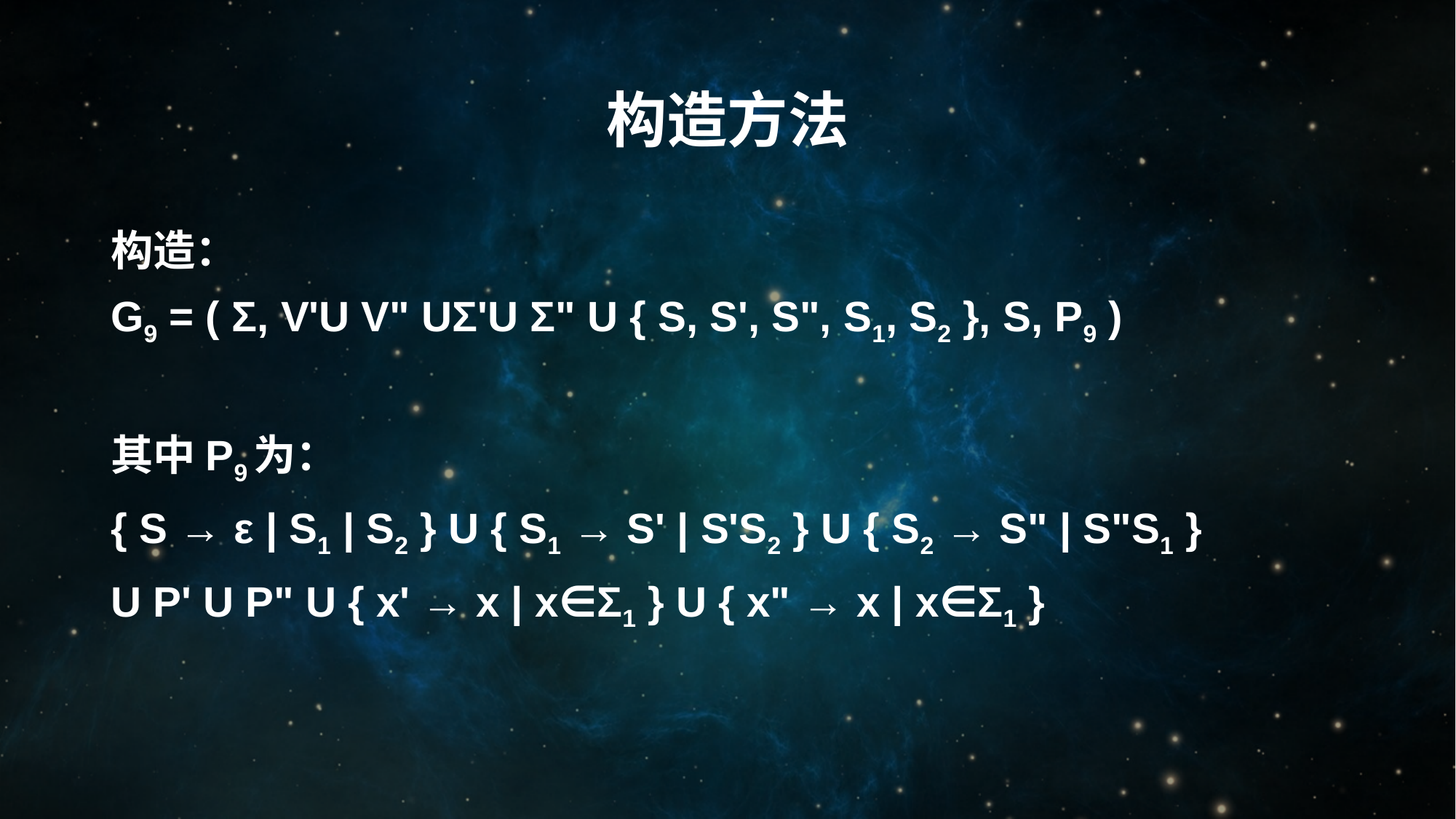

# 构造方法
构造：
G9 = ( Σ, V'U V" UΣ'U Σ" U { S, S', S", S1, S2 }, S, P9 )

其中P9为：
{ S → ε | S1 | S2 } U { S1 → S' | S'S2 } U { S2 → S" | S"S1 }
U P' U P" U { x' → x | x∈Σ1 } U { x" → x | x∈Σ1 }